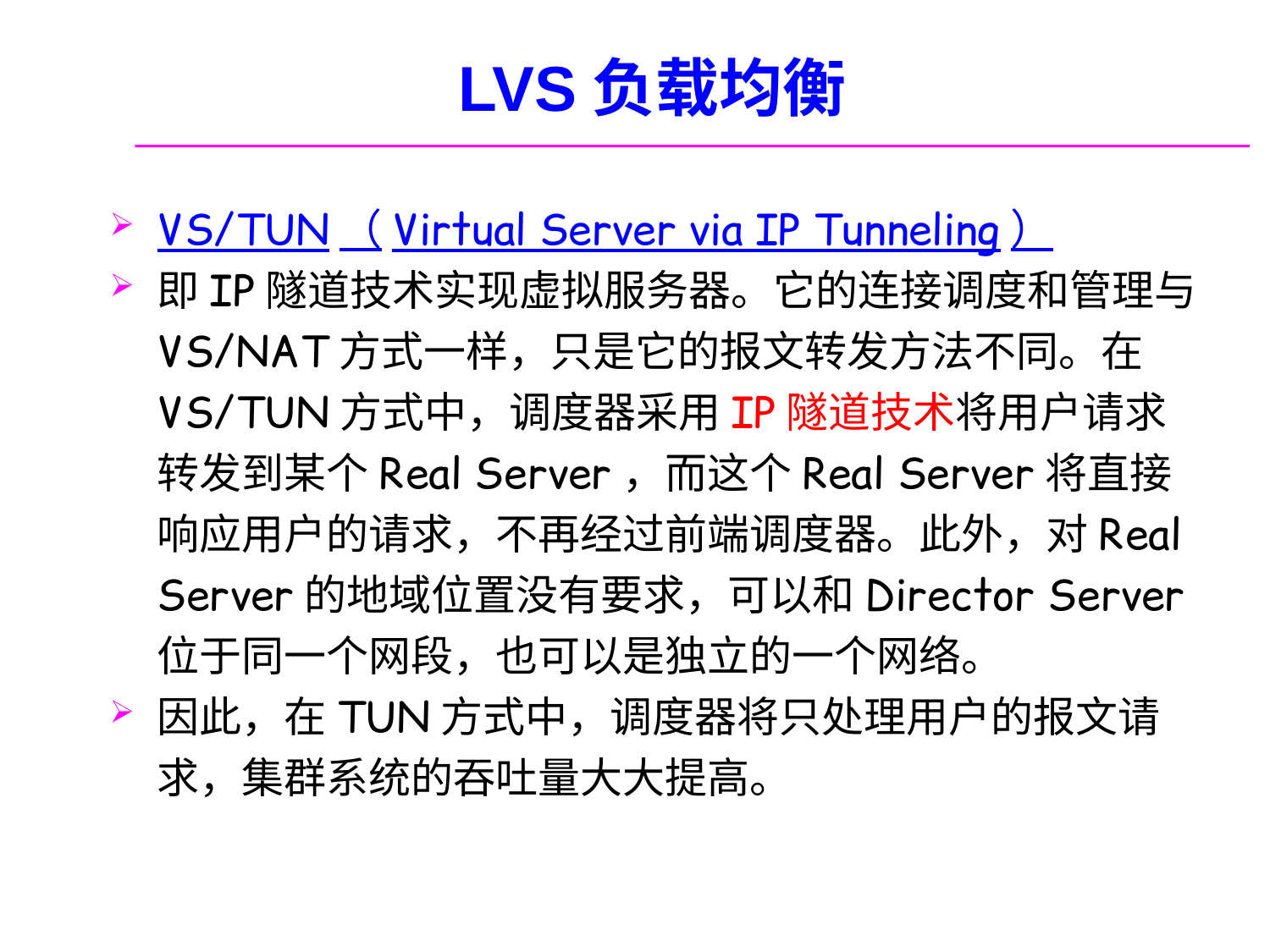

# LVS负载均衡
VS/TUN（Virtual Server via IP Tunneling）
即IP隧道技术实现虚拟服务器。它的连接调度和管理与VS/NAT方式一样，只是它的报文转发方法不同。在VS/TUN方式中，调度器采用IP隧道技术将用户请求转发到某个Real Server，而这个Real Server将直接响应用户的请求，不再经过前端调度器。此外，对Real Server的地域位置没有要求，可以和Director Server位于同一个网段，也可以是独立的一个网络。
因此，在TUN方式中，调度器将只处理用户的报文请求，集群系统的吞吐量大大提高。

92